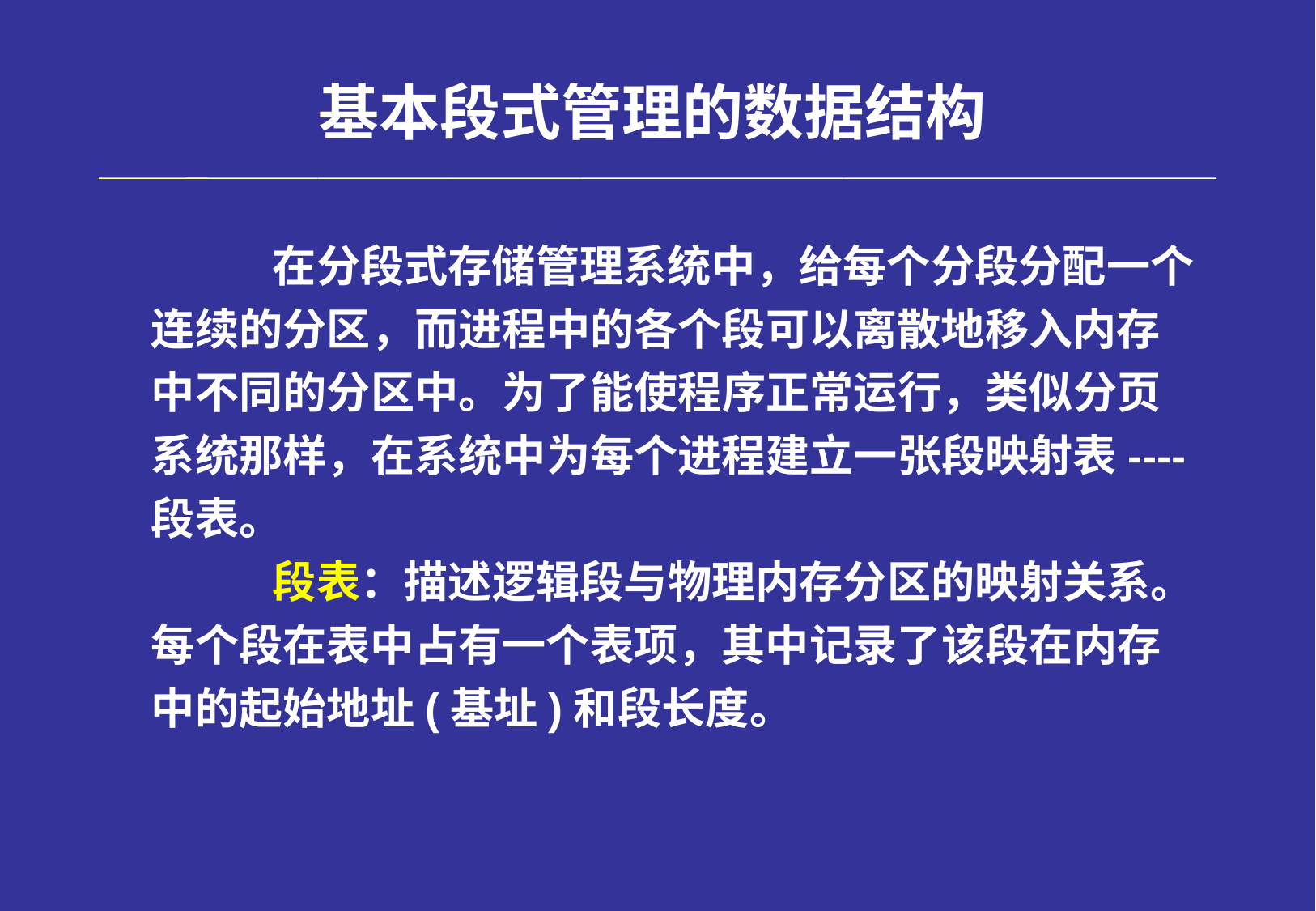

# 基本段式管理的数据结构
		在分段式存储管理系统中，给每个分段分配一个连续的分区，而进程中的各个段可以离散地移入内存中不同的分区中。为了能使程序正常运行，类似分页系统那样，在系统中为每个进程建立一张段映射表----段表。
		段表：描述逻辑段与物理内存分区的映射关系。每个段在表中占有一个表项，其中记录了该段在内存中的起始地址(基址)和段长度。